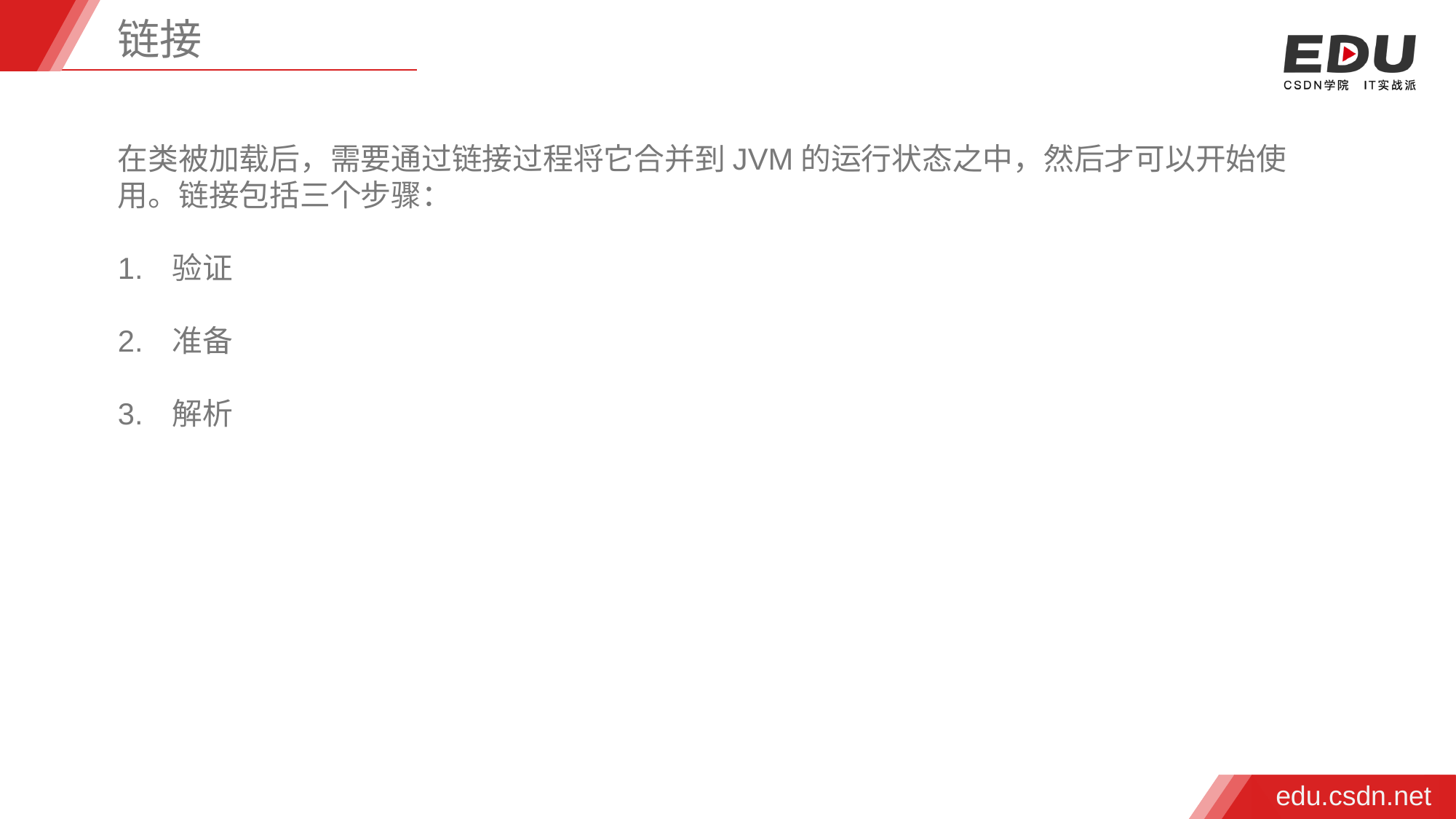

链接
在类被加载后，需要通过链接过程将它合并到JVM的运行状态之中，然后才可以开始使用。链接包括三个步骤：

验证

准备

解析
edu.csdn.net